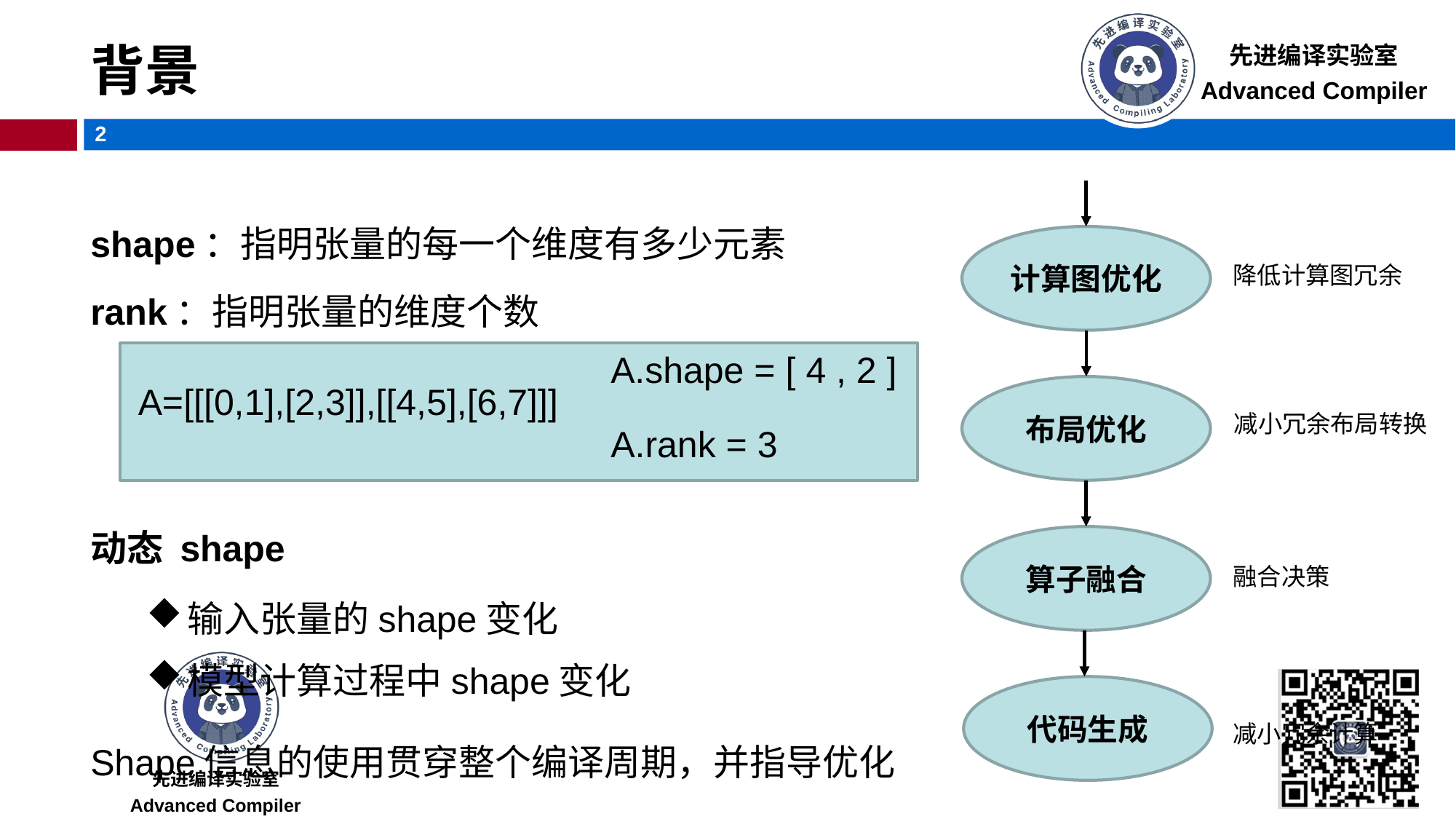

# 背景
计算图优化
布局优化
算子融合
代码生成
shape：指明张量的每一个维度有多少元素
降低计算图冗余
rank：指明张量的维度个数
A.shape = [ 4 , 2 ]

A=[[[0,1],[2,3]],[[4,5],[6,7]]]
减小冗余布局转换
A.rank = 3
动态 shape
融合决策
输入张量的shape变化
模型计算过程中shape变化
减小冗余计算
Shape信息的使用贯穿整个编译周期，并指导优化